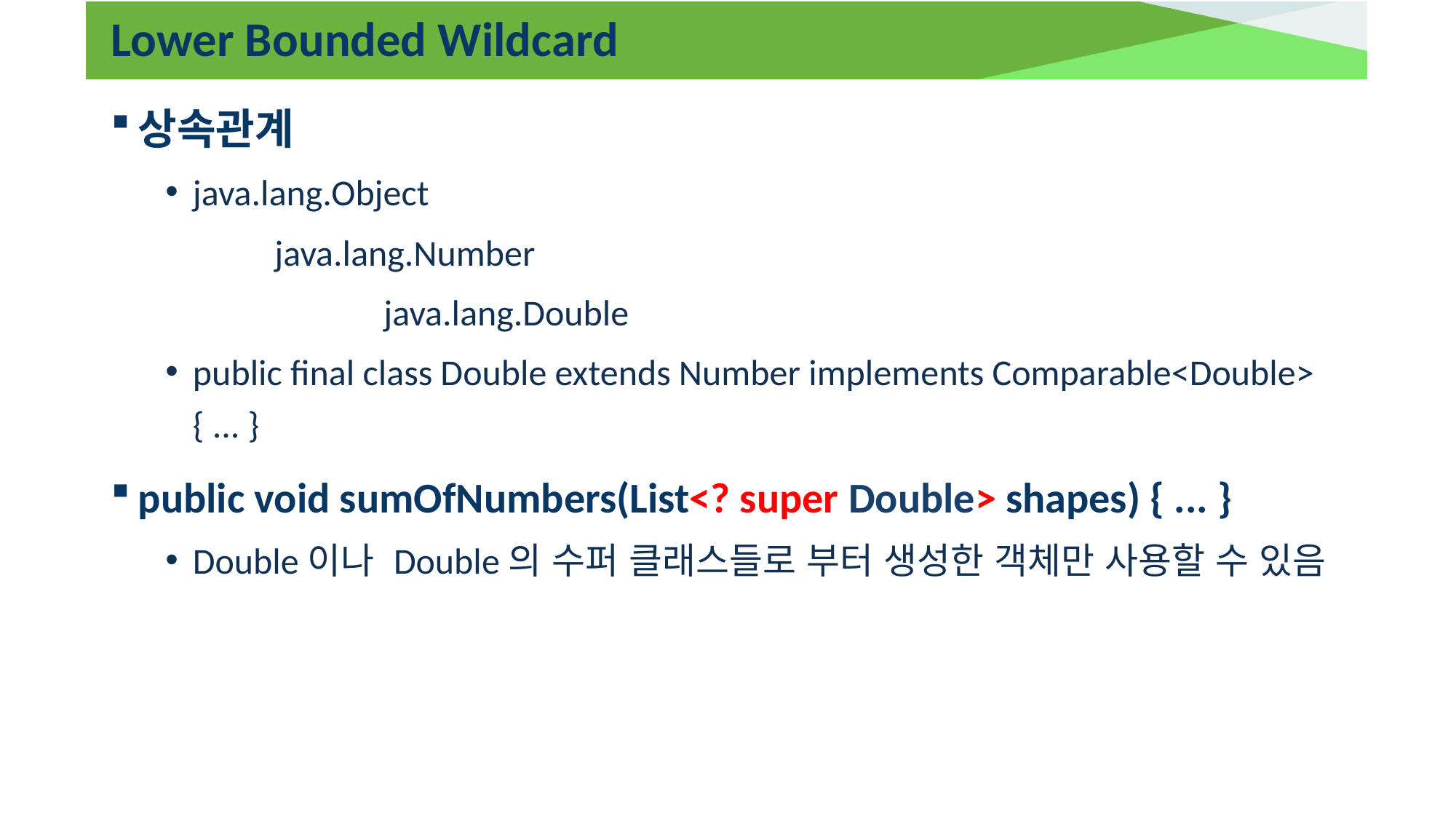

# Lower Bounded Wildcard
상속관계
java.lang.Object
	java.lang.Number
		java.lang.Double
public final class Double extends Number implements Comparable<Double> { ... }
public void sumOfNumbers(List<? super Double> shapes) { ... }
Double이나 Double의 수퍼 클래스들로 부터 생성한 객체만 사용할 수 있음